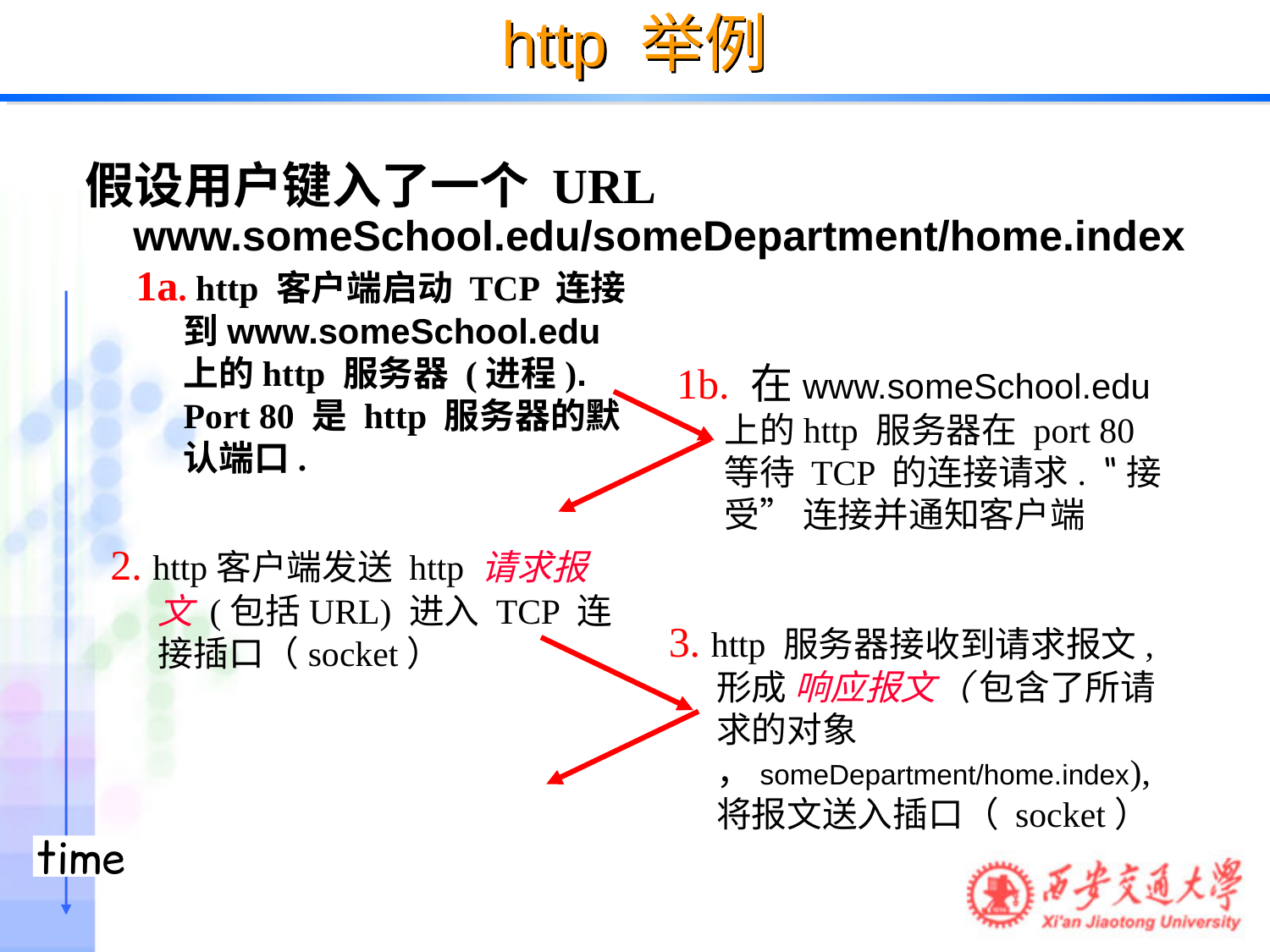

# http 举例
假设用户键入了一个 URL www.someSchool.edu/someDepartment/home.index
1a. http 客户端启动 TCP 连接到www.someSchool.edu上的http 服务器 (进程). Port 80 是 http 服务器的默认端口.

1b. 在www.someSchool.edu 上的http 服务器在 port 80 等待 TCP 的连接请求.  “接受” 连接并通知客户端

2. http客户端发送 http 请求报文 (包括URL) 进入 TCP 连接插口（socket）
3. http 服务器接收到请求报文, 形成 响应报文（ 包含了所请求的对象 ，someDepartment/home.index), 将报文送入插口（ socket）

time